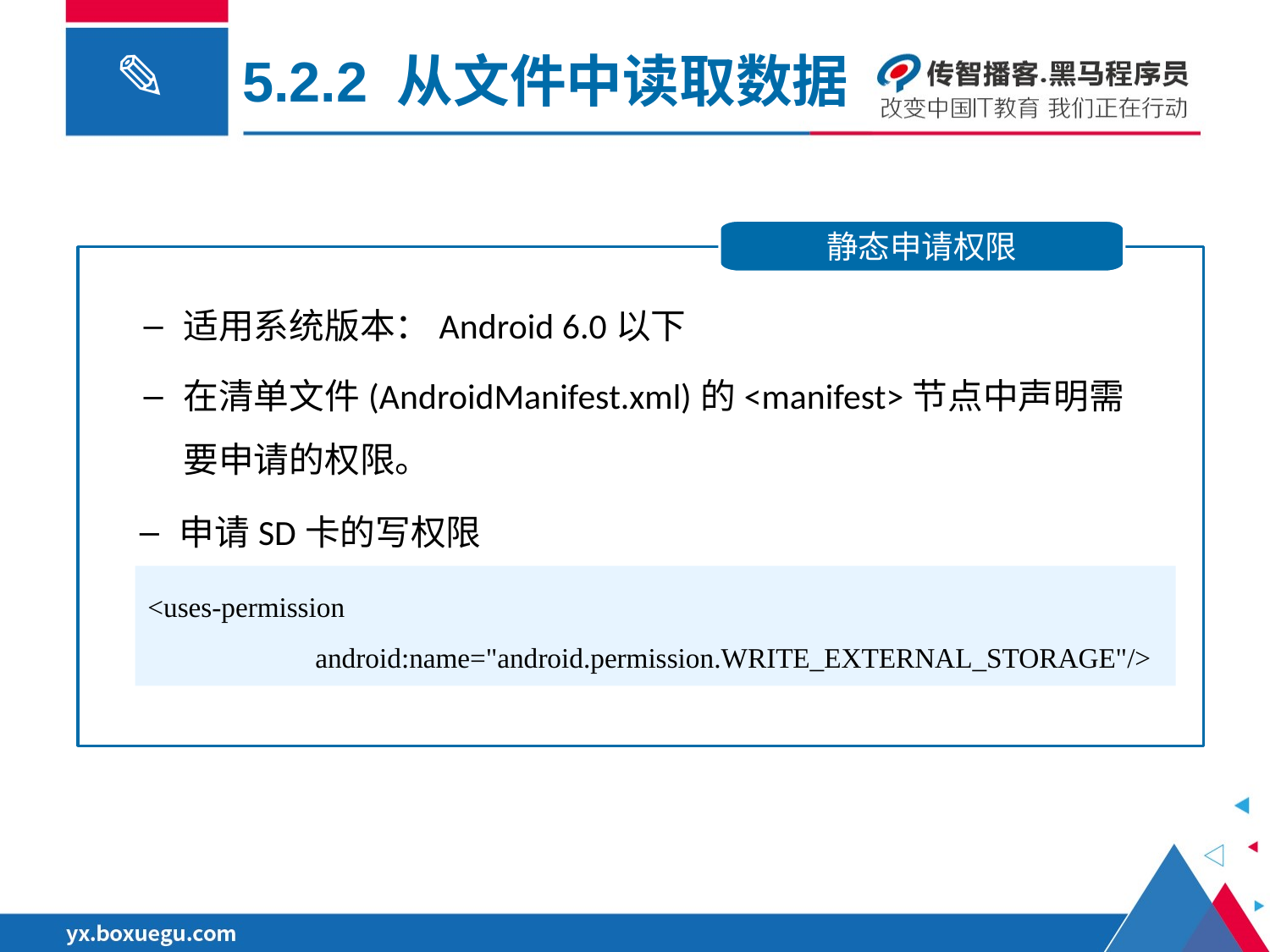

5.2.2 从文件中读取数据
静态申请权限

适用系统版本：Android 6.0以下
在清单文件(AndroidManifest.xml)的<manifest>节点中声明需要申请的权限。

申请SD卡的写权限

<uses-permission
                        android:name="android.permission.WRITE_EXTERNAL_STORAGE"/>